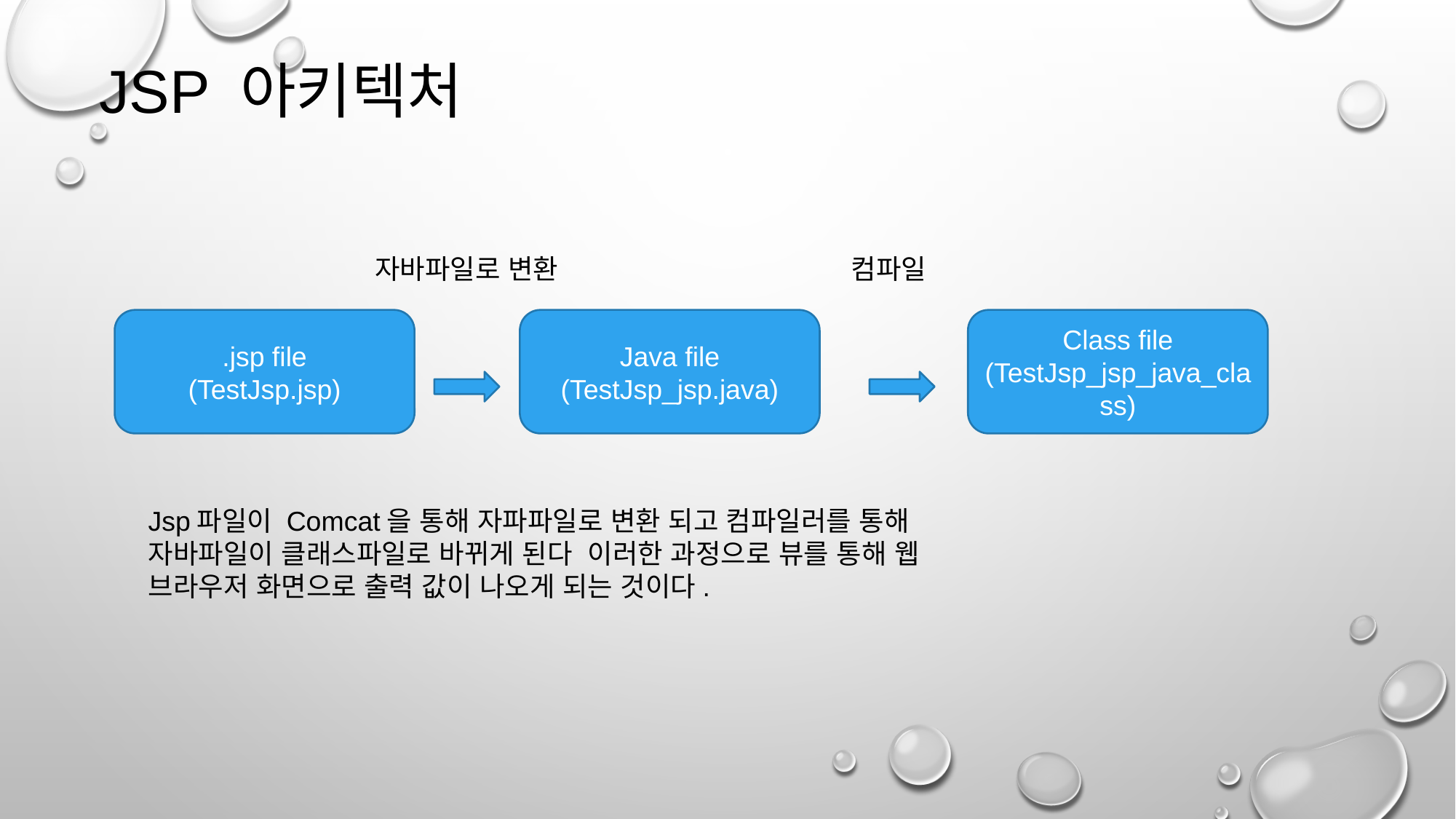

JSP 아키텍처
자바파일로 변환
   컴파일
.jsp file
(TestJsp.jsp)
Java file
(TestJsp_jsp.java)
Class file
(TestJsp_jsp_java_class)

Jsp파일이 Comcat을 통해 자파파일로 변환 되고 컴파일러를 통해 자바파일이 클래스파일로 바뀌게 된다  이러한 과정으로 뷰를 통해 웹 브라우저 화면으로 출력 값이 나오게 되는 것이다.